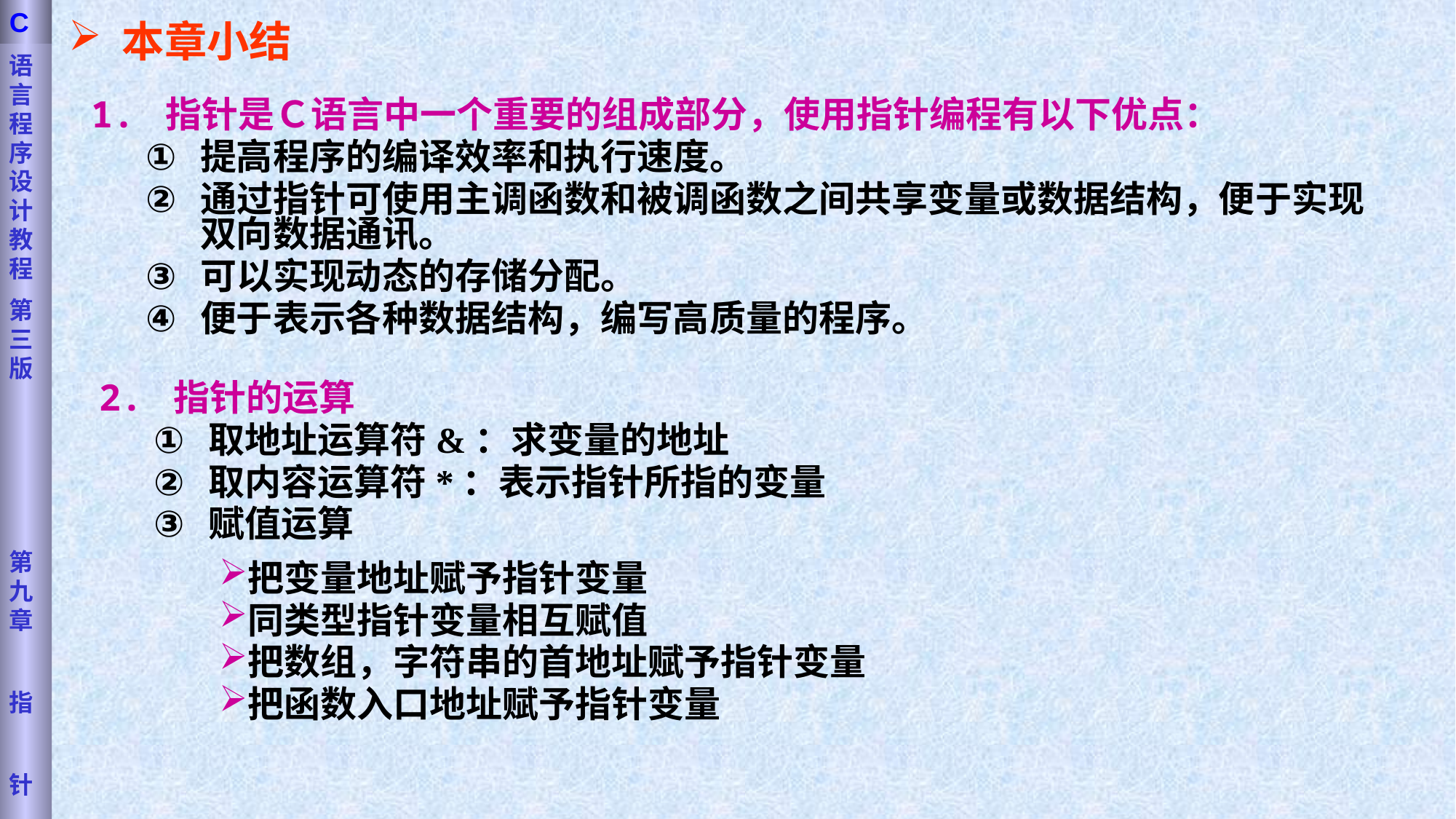

语言程序设计教程
第三版

第九章

指

针
C
 本章小结
1. 指针是Ｃ语言中一个重要的组成部分，使用指针编程有以下优点：
提高程序的编译效率和执行速度。
通过指针可使用主调函数和被调函数之间共享变量或数据结构，便于实现双向数据通讯。
可以实现动态的存储分配。
便于表示各种数据结构，编写高质量的程序。
2. 指针的运算
取地址运算符&：求变量的地址
取内容运算符*：表示指针所指的变量
赋值运算
把变量地址赋予指针变量
同类型指针变量相互赋值
把数组，字符串的首地址赋予指针变量
把函数入口地址赋予指针变量